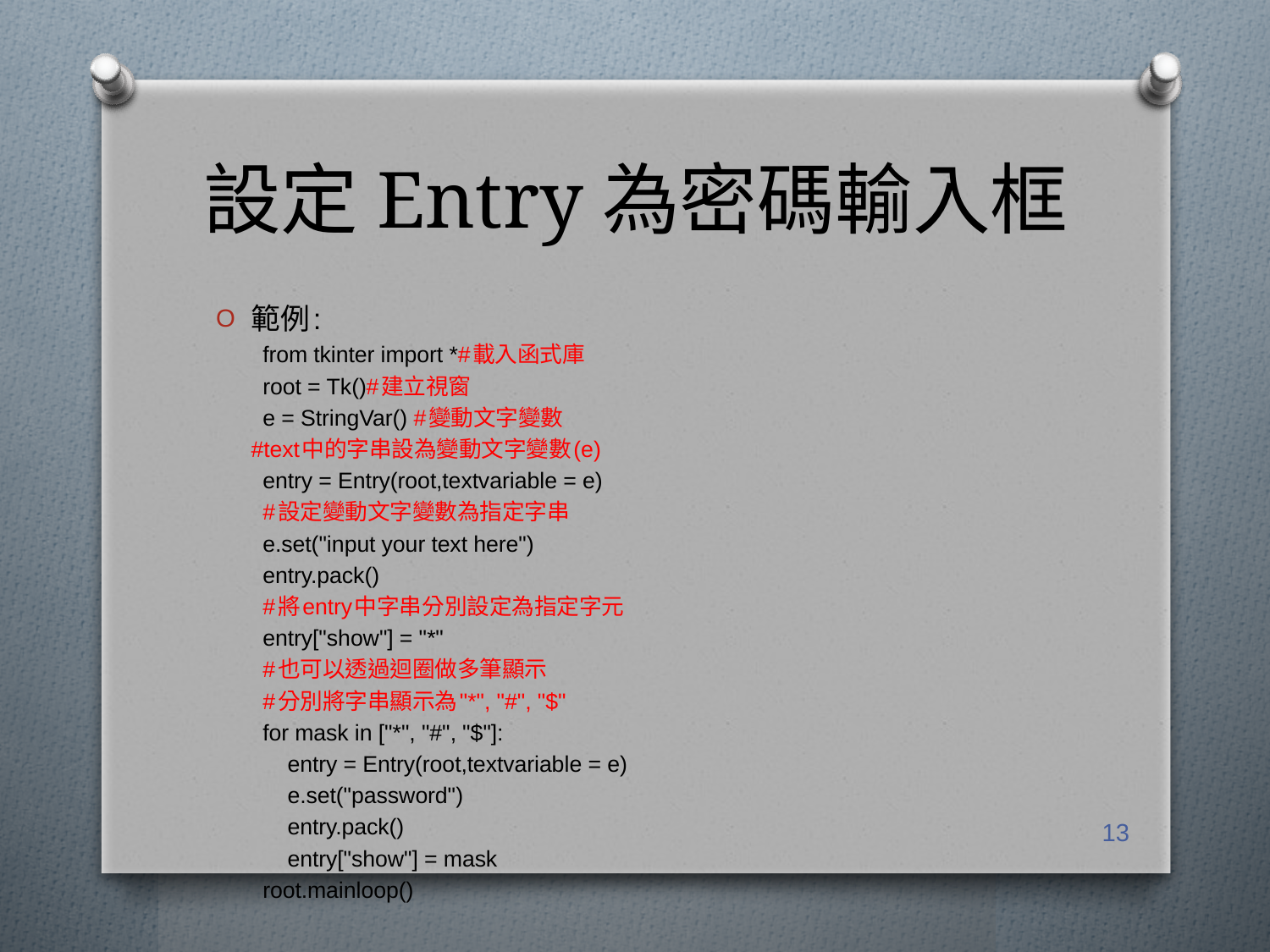

# 設定Entry為密碼輸入框
範例:
from tkinter import *#載入函式庫
root = Tk()#建立視窗
e = StringVar() #變動文字變數
#text中的字串設為變動文字變數(e)
entry = Entry(root,textvariable = e)
#設定變動文字變數為指定字串
e.set("input your text here")
entry.pack()
#將entry中字串分別設定為指定字元
entry["show"] = "*"
#也可以透過迴圈做多筆顯示
#分別將字串顯示為"*", "#", "$"
for mask in ["*", "#", "$"]:
    entry = Entry(root,textvariable = e)
    e.set("password")
    entry.pack()
    entry["show"] = mask
root.mainloop()

13